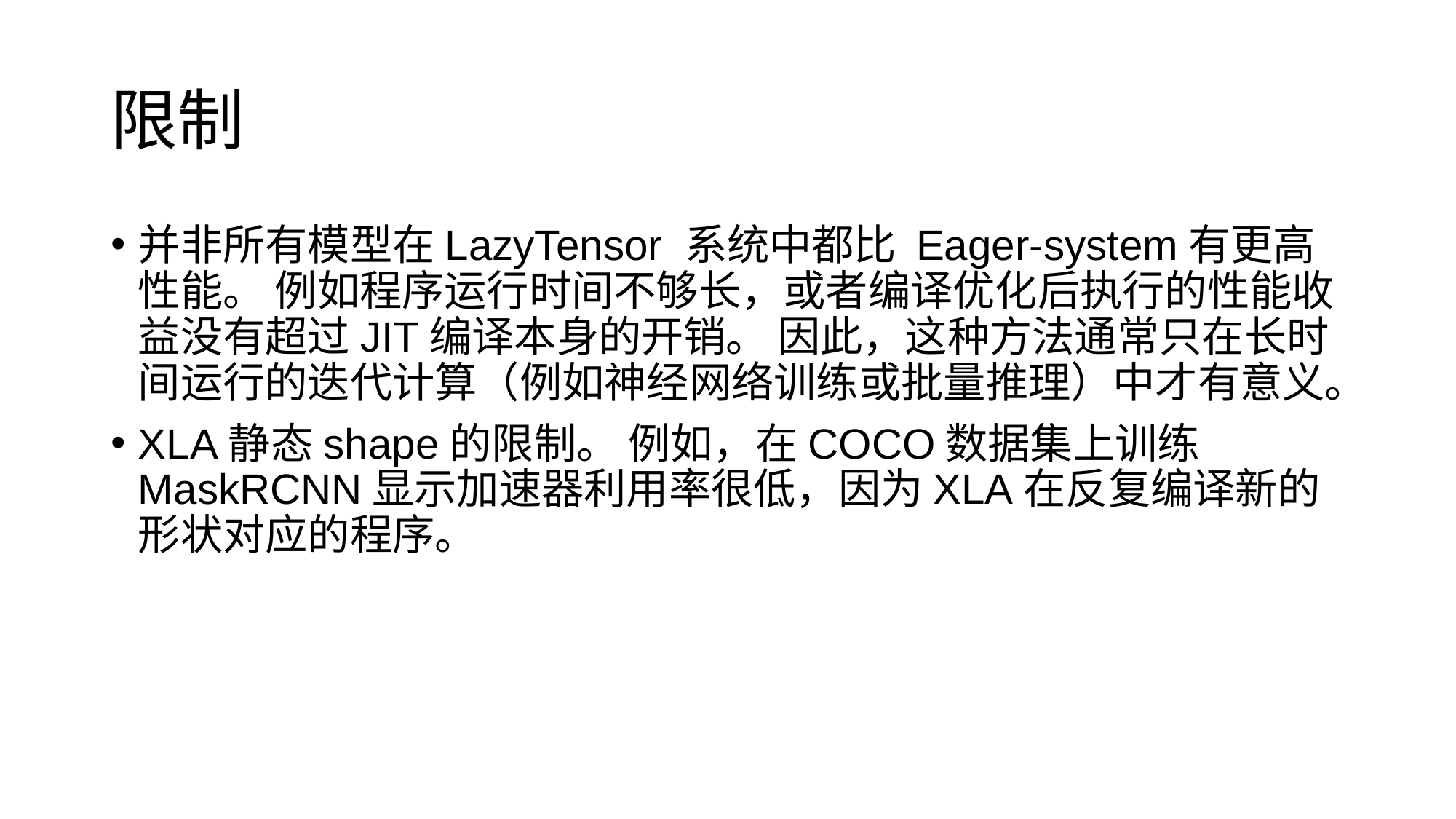

# 限制
并非所有模型在LazyTensor 系统中都比 Eager-system有更高性能。 例如程序运行时间不够长，或者编译优化后执行的性能收益没有超过JIT编译本身的开销。 因此，这种方法通常只在长时间运行的迭代计算（例如神经网络训练或批量推理）中才有意义。
XLA静态shape的限制。 例如，在COCO数据集上训练 MaskRCNN显示加速器利用率很低，因为XLA在反复编译新的形状对应的程序。